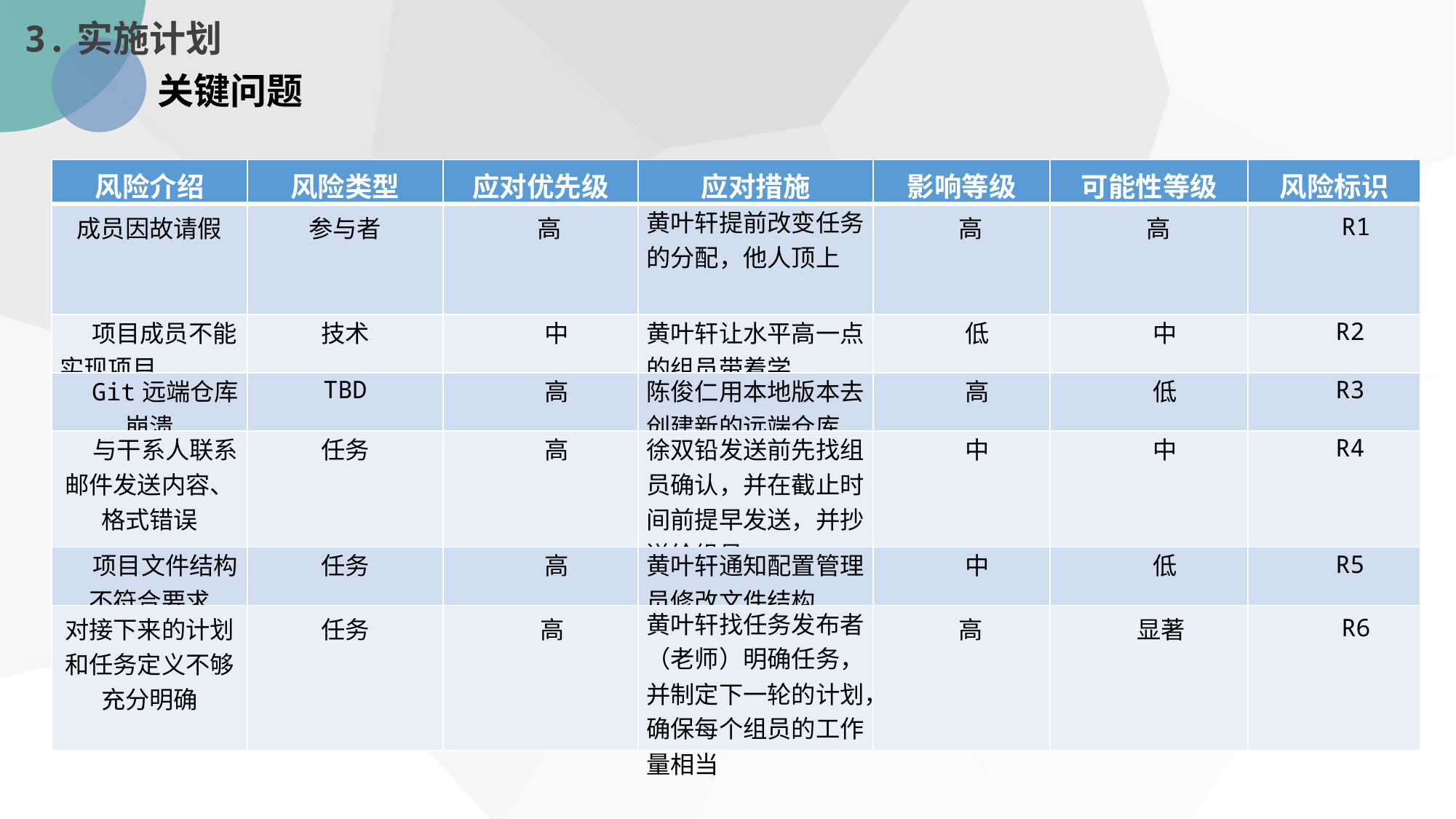

3.实施计划

关键问题
| 风险介绍 | 风险类型 | 应对优先级 | 应对措施 | 影响等级 | 可能性等级 | 风险标识 |
| --- | --- | --- | --- | --- | --- | --- |
| 成员因故请假 | 参与者 | 高 | 黄叶轩提前改变任务的分配，他人顶上 | 高 | 高 | R1 |
| 项目成员不能实现项目 | 技术 | 中 | 黄叶轩让水平高一点的组员带着学 | 低 | 中 | R2 |
| Git远端仓库崩溃 | TBD | 高 | 陈俊仁用本地版本去创建新的远端仓库 | 高 | 低 | R3 |
| 与干系人联系邮件发送内容、格式错误 | 任务 | 高 | 徐双铅发送前先找组员确认，并在截止时间前提早发送，并抄送给组员 | 中 | 中 | R4 |
| 项目文件结构不符合要求 | 任务 | 高 | 黄叶轩通知配置管理员修改文件结构 | 中 | 低 | R5 |
| 对接下来的计划和任务定义不够充分明确 | 任务 | 高 | 黄叶轩找任务发布者（老师）明确任务，并制定下一轮的计划，确保每个组员的工作量相当 | 高 | 显著 | R6 |